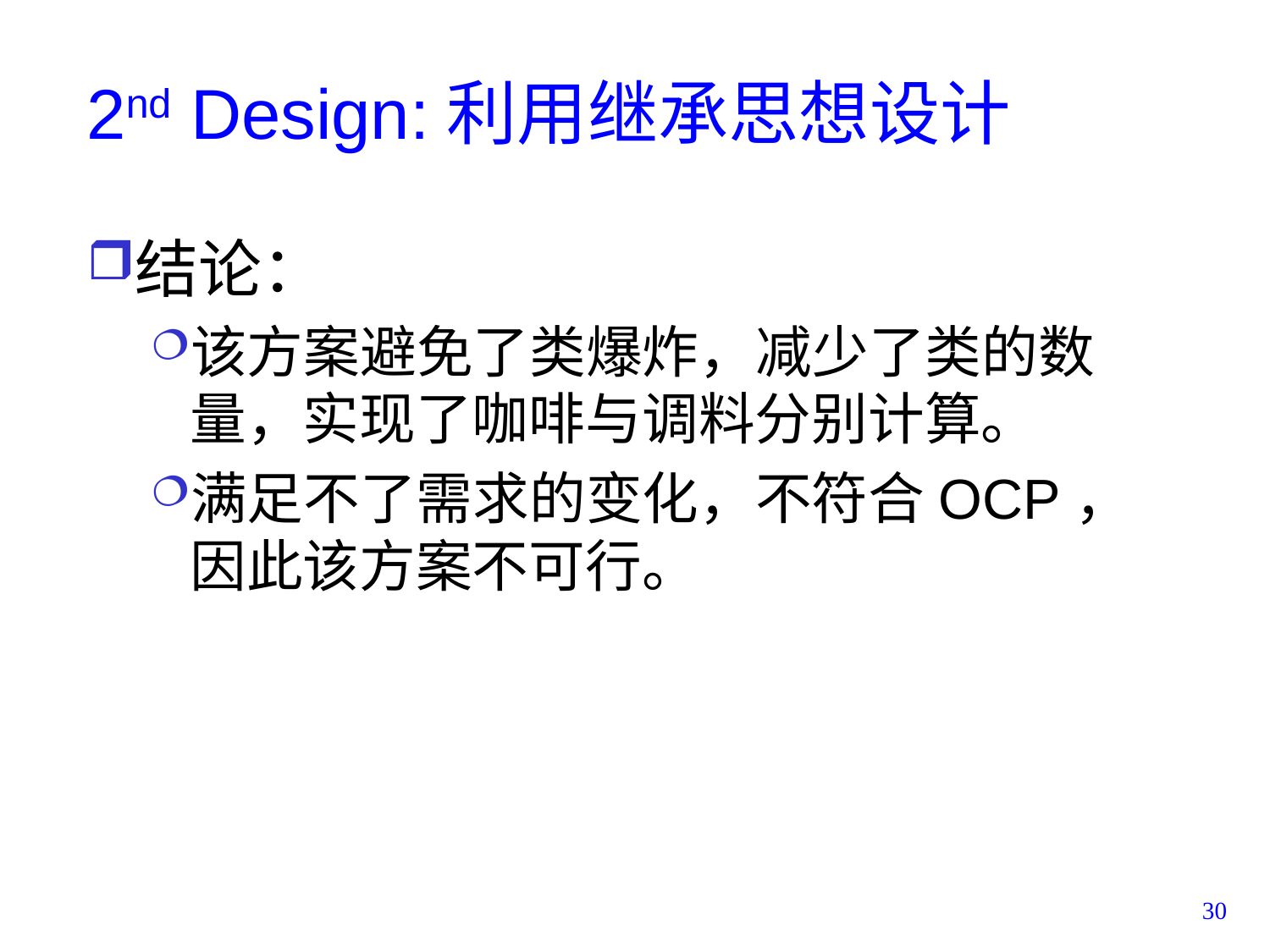

# 2nd Design:利用继承思想设计
结论：
该方案避免了类爆炸，减少了类的数量，实现了咖啡与调料分别计算。
满足不了需求的变化，不符合OCP，因此该方案不可行。
30